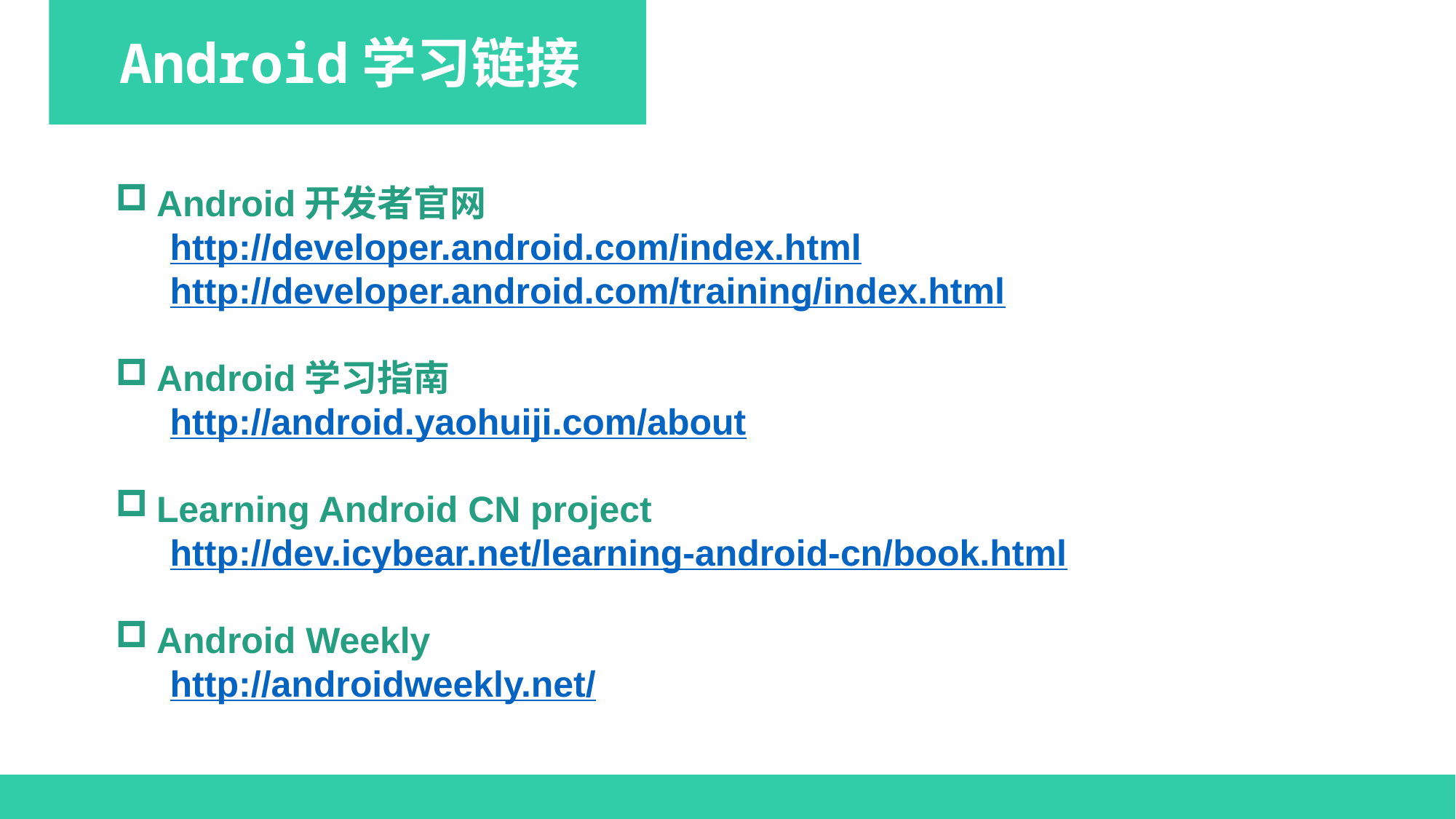

Android学习链接
Android开发者官网
http://developer.android.com/index.html
http://developer.android.com/training/index.html

Android学习指南
http://android.yaohuiji.com/about

Learning Android CN project
http://dev.icybear.net/learning-android-cn/book.html

Android Weekly
http://androidweekly.net/